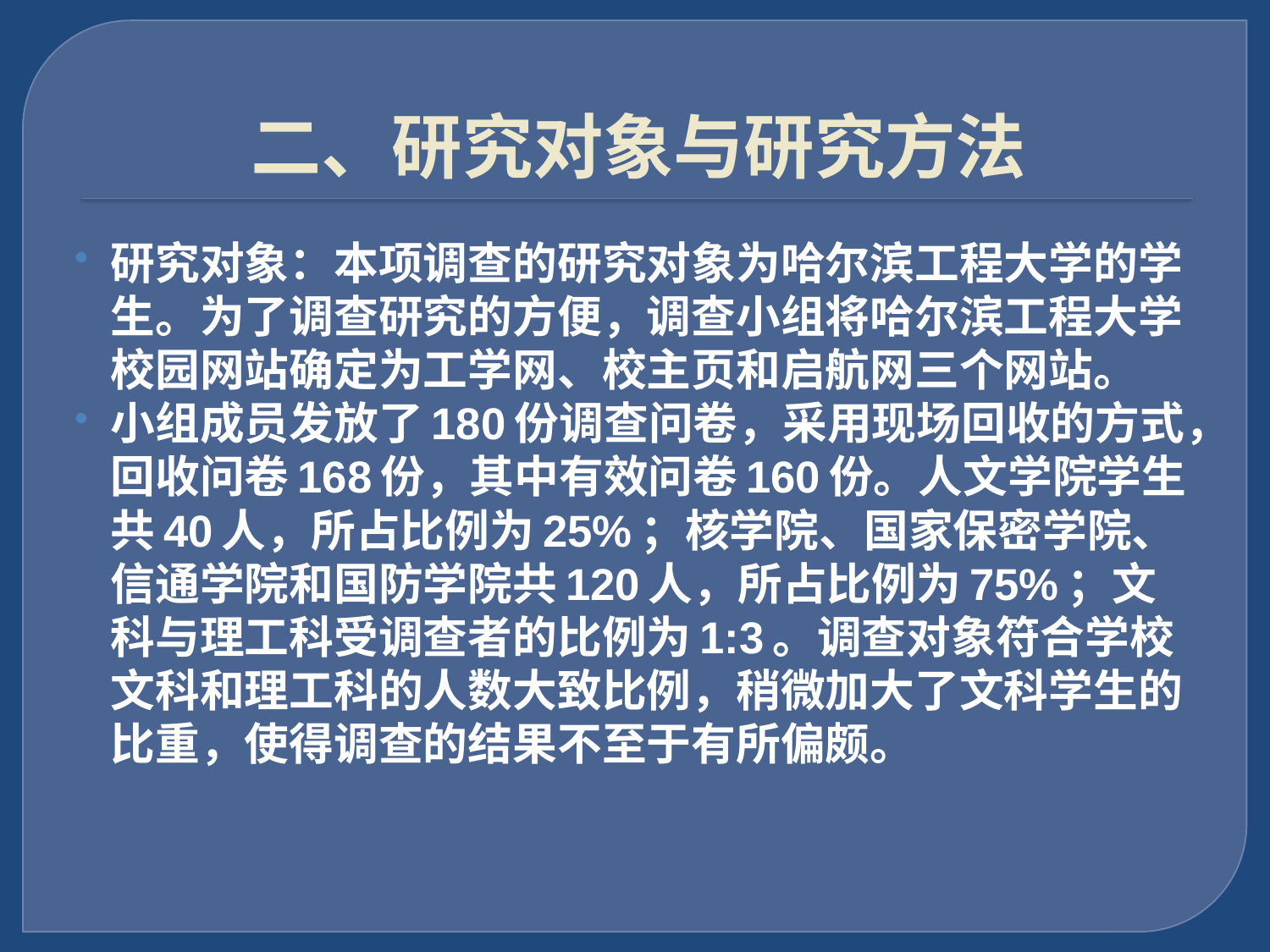

# 二、研究对象与研究方法
研究对象：本项调查的研究对象为哈尔滨工程大学的学生。为了调查研究的方便，调查小组将哈尔滨工程大学校园网站确定为工学网、校主页和启航网三个网站。
小组成员发放了180份调查问卷，采用现场回收的方式，回收问卷168份，其中有效问卷160份。人文学院学生共40人，所占比例为25%；核学院、国家保密学院、信通学院和国防学院共120人，所占比例为75%；文科与理工科受调查者的比例为1:3。调查对象符合学校文科和理工科的人数大致比例，稍微加大了文科学生的比重，使得调查的结果不至于有所偏颇。